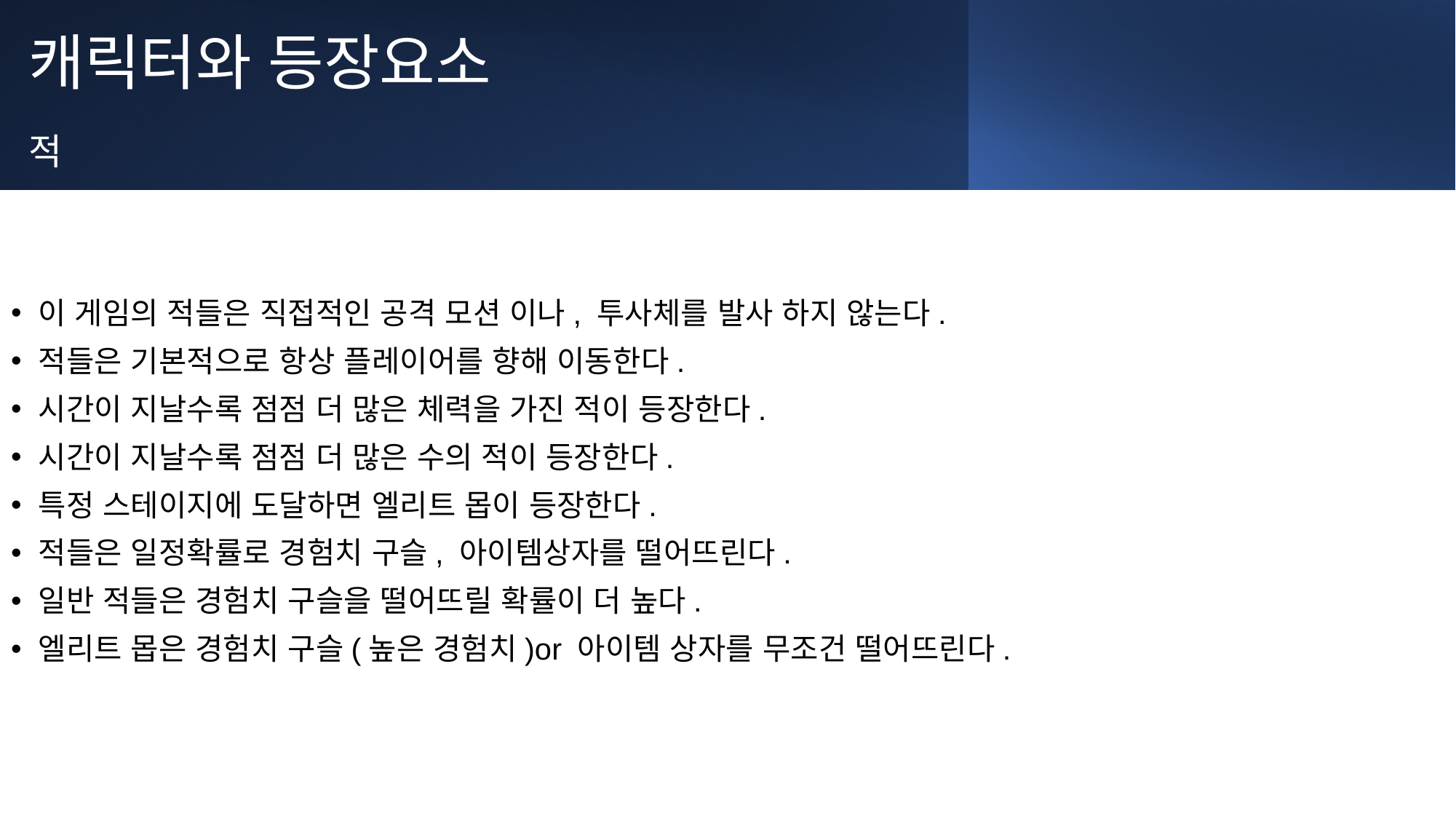

캐릭터와 등장요소
# 적
이 게임의 적들은 직접적인 공격 모션 이나, 투사체를 발사 하지 않는다.
적들은 기본적으로 항상 플레이어를 향해 이동한다.
시간이 지날수록 점점 더 많은 체력을 가진 적이 등장한다.
시간이 지날수록 점점 더 많은 수의 적이 등장한다.
특정 스테이지에 도달하면 엘리트 몹이 등장한다.
적들은 일정확률로 경험치 구슬, 아이템상자를 떨어뜨린다.
일반 적들은 경험치 구슬을 떨어뜨릴 확률이 더 높다.
엘리트 몹은 경험치 구슬(높은 경험치)or 아이템 상자를 무조건 떨어뜨린다.